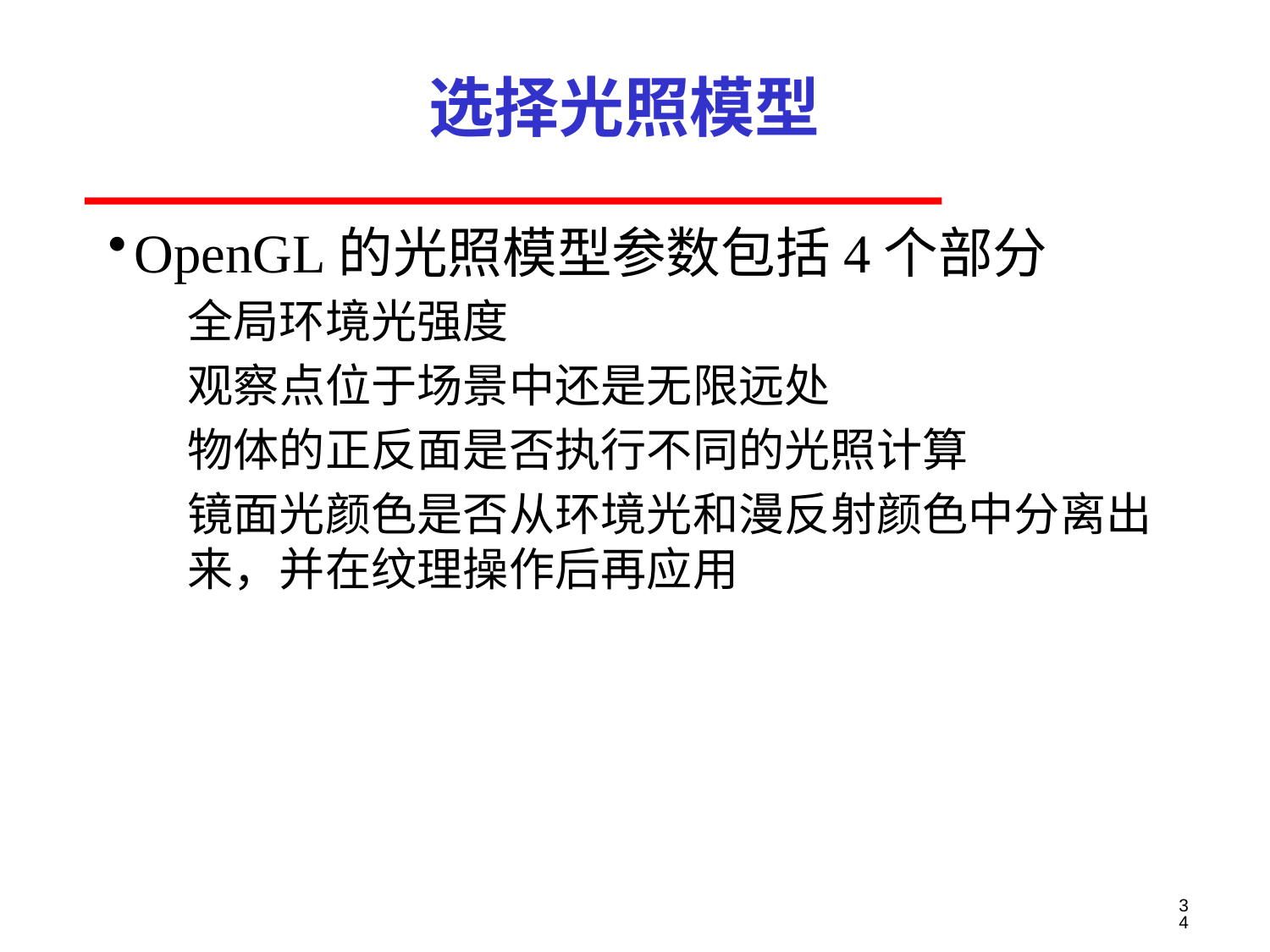

# 选择光照模型
OpenGL的光照模型参数包括4个部分
全局环境光强度
观察点位于场景中还是无限远处
物体的正反面是否执行不同的光照计算
镜面光颜色是否从环境光和漫反射颜色中分离出来，并在纹理操作后再应用
34